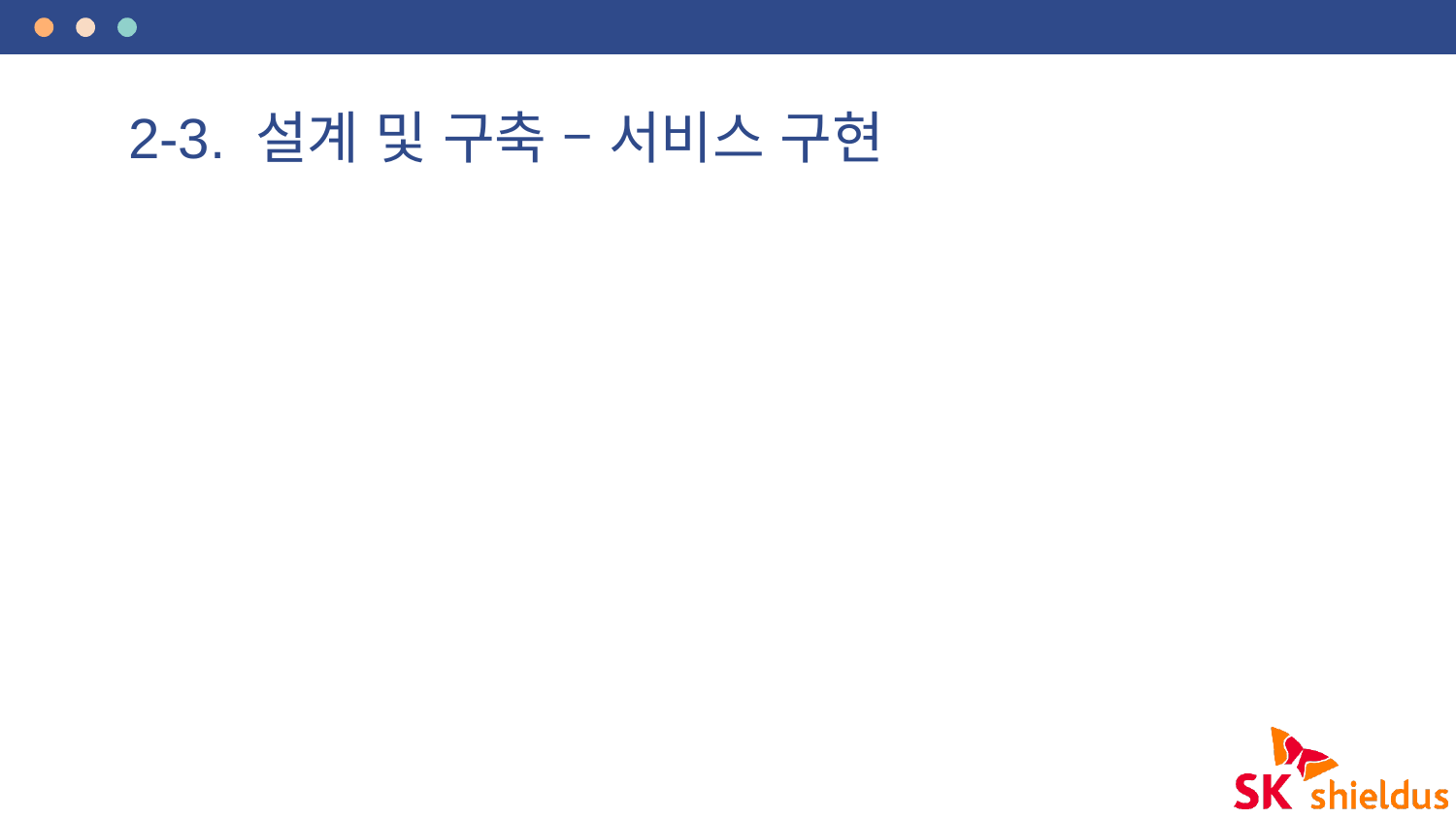

# 2-3. 설계 및 구축 – 서비스 구현